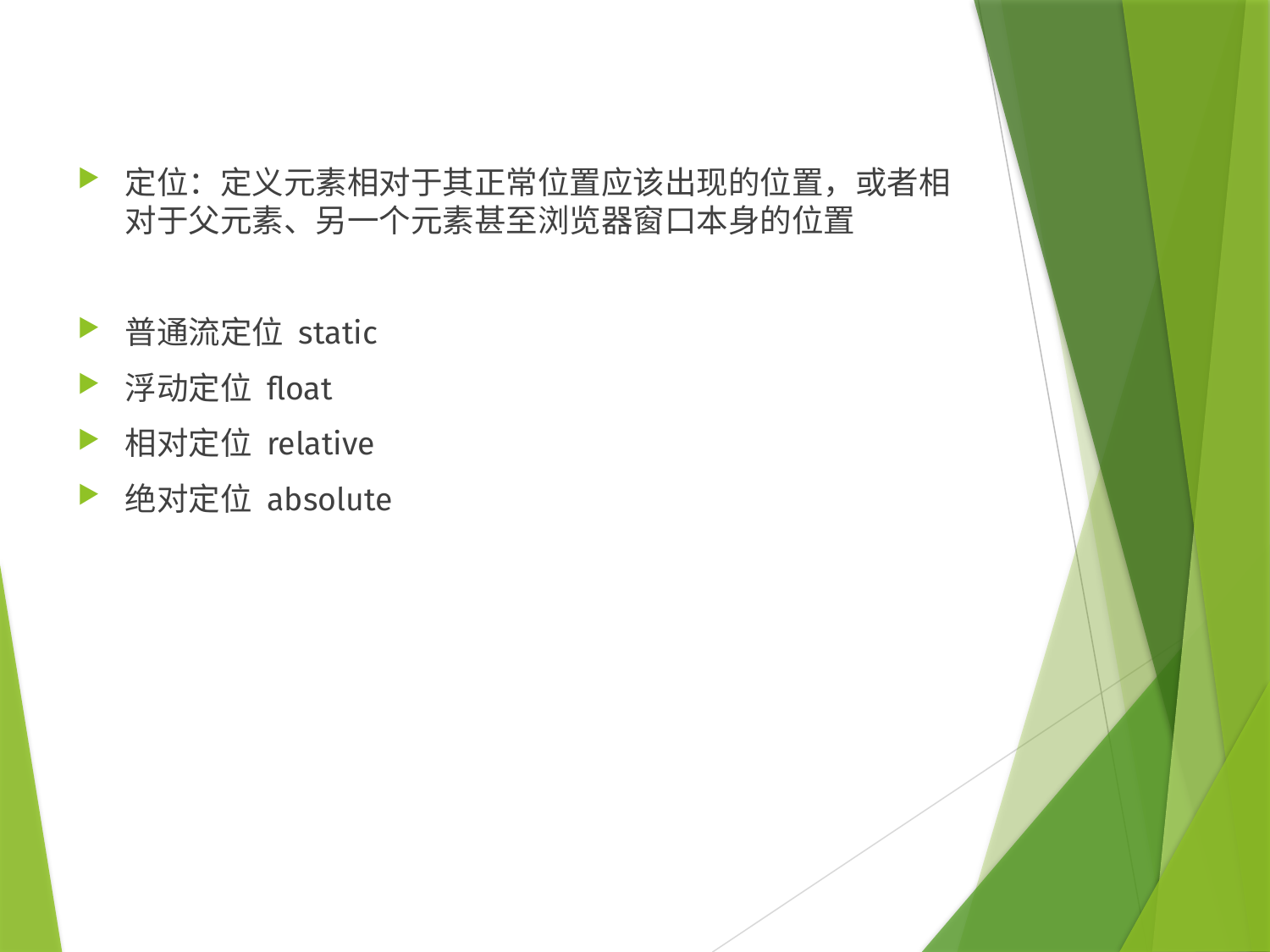

定位：定义元素相对于其正常位置应该出现的位置，或者相对于父元素、另一个元素甚至浏览器窗口本身的位置

普通流定位 static
浮动定位 float
相对定位 relative
绝对定位 absolute